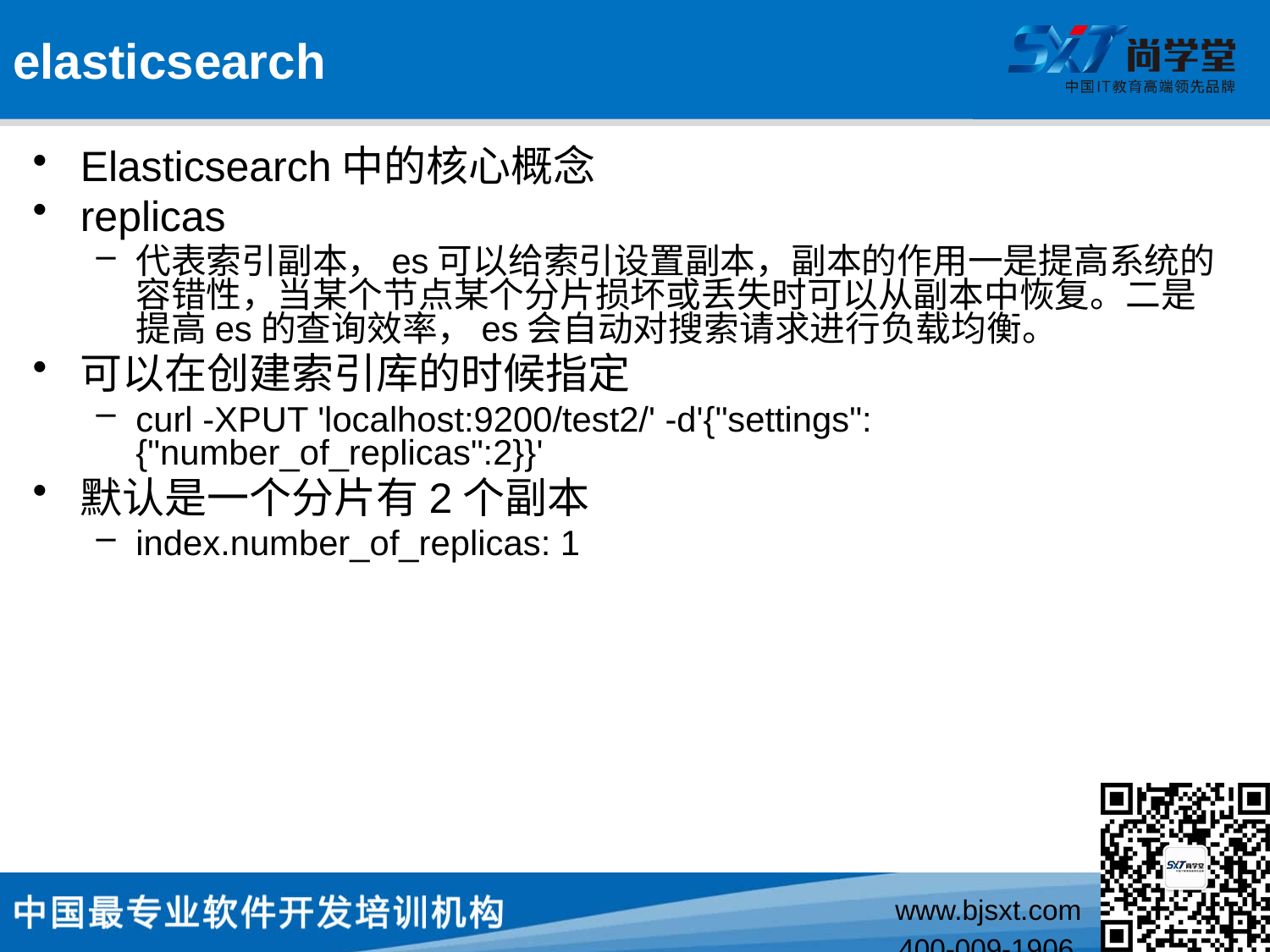

# elasticsearch
Elasticsearch中的核心概念
replicas
代表索引副本，es可以给索引设置副本，副本的作用一是提高系统的容错性，当某个节点某个分片损坏或丢失时可以从副本中恢复。二是提高es的查询效率，es会自动对搜索请求进行负载均衡。
可以在创建索引库的时候指定
curl -XPUT 'localhost:9200/test2/' -d'{"settings":{"number_of_replicas":2}}'
默认是一个分片有2个副本
index.number_of_replicas: 1